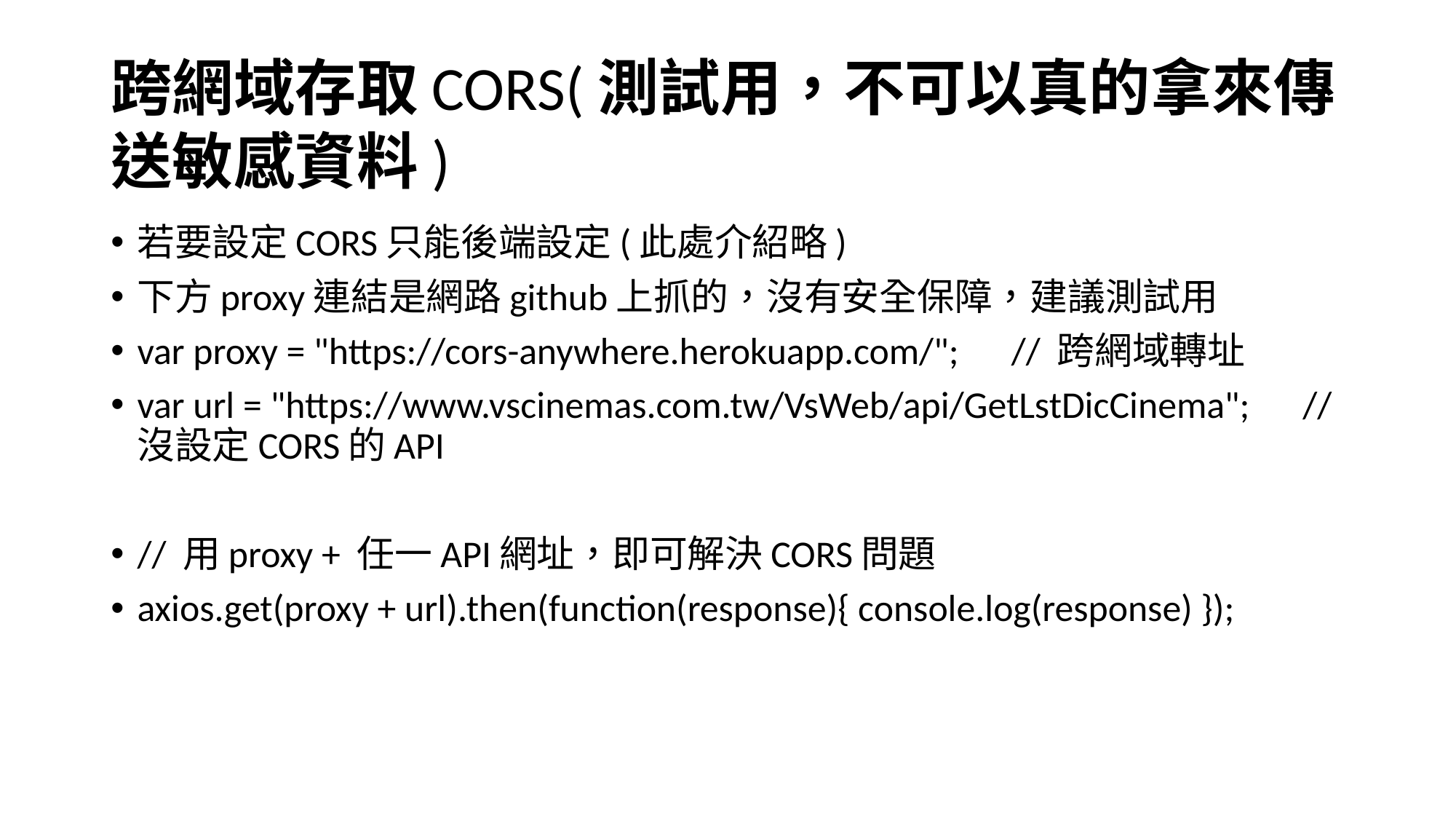

# 跨網域存取CORS(測試用，不可以真的拿來傳送敏感資料)
若要設定CORS只能後端設定(此處介紹略)
下方proxy連結是網路github上抓的，沒有安全保障，建議測試用
var proxy = "https://cors-anywhere.herokuapp.com/";	// 跨網域轉址
var url = "https://www.vscinemas.com.tw/VsWeb/api/GetLstDicCinema";	// 沒設定CORS的API

// 用proxy + 任一API網址，即可解決CORS問題
axios.get(proxy + url).then(function(response){ console.log(response) });